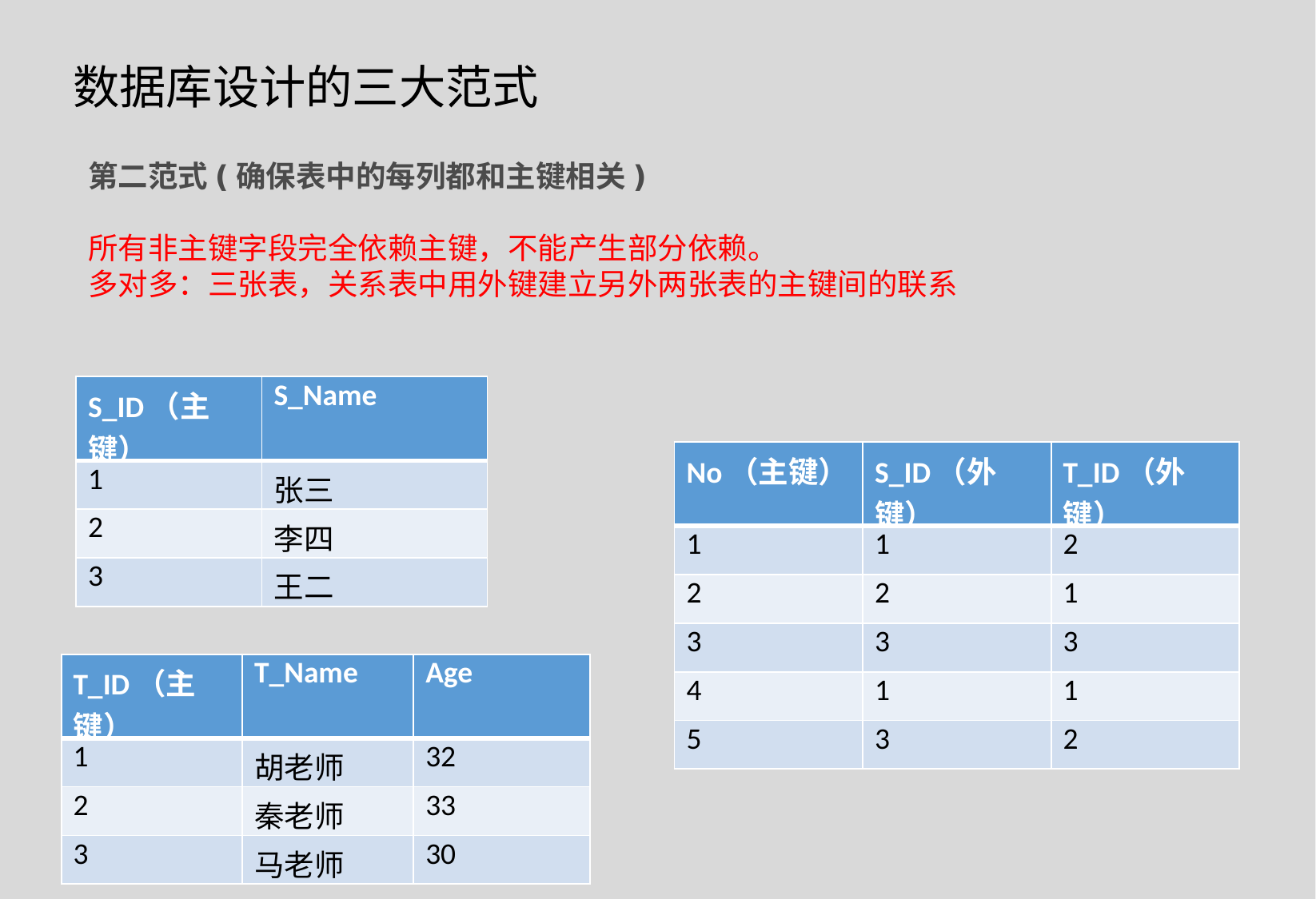

数据库设计的三大范式
第二范式(确保表中的每列都和主键相关)

所有非主键字段完全依赖主键，不能产生部分依赖。
多对多：三张表，关系表中用外键建立另外两张表的主键间的联系

| S\_ID（主键） | S\_Name |
| --- | --- |
| 1 | 张三 |
| 2 | 李四 |
| 3 | 王二 |
| No（主键） | S\_ID（外键） | T\_ID（外键） |
| --- | --- | --- |
| 1 | 1 | 2 |
| 2 | 2 | 1 |
| 3 | 3 | 3 |
| 4 | 1 | 1 |
| 5 | 3 | 2 |
| T\_ID（主键） | T\_Name | Age |
| --- | --- | --- |
| 1 | 胡老师 | 32 |
| 2 | 秦老师 | 33 |
| 3 | 马老师 | 30 |